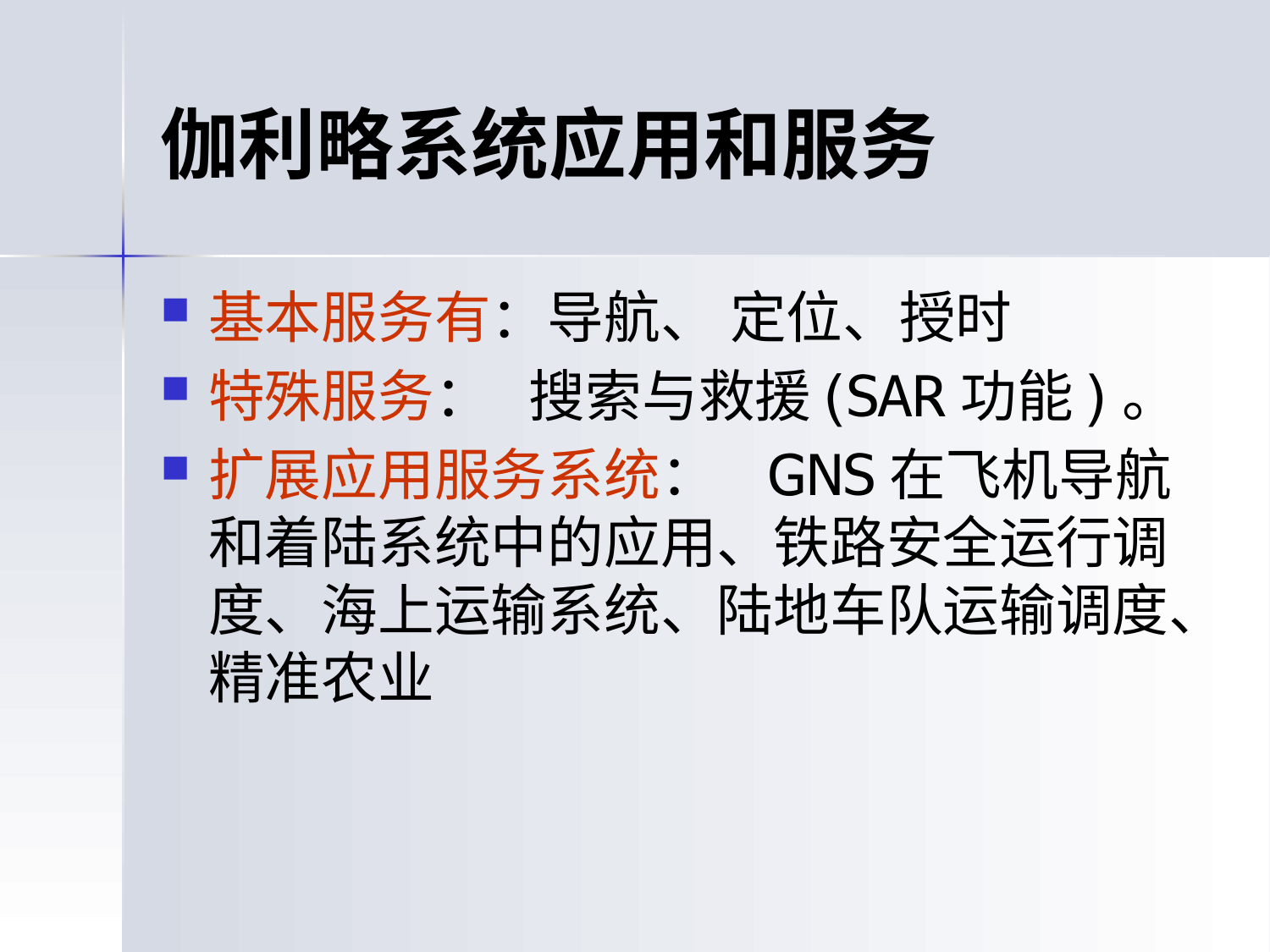

# 伽利略系统应用和服务
基本服务有：导航、 定位、授时
特殊服务：   搜索与救援(SAR功能)。
扩展应用服务系统：   GNS在飞机导航和着陆系统中的应用、铁路安全运行调度、海上运输系统、陆地车队运输调度、精准农业